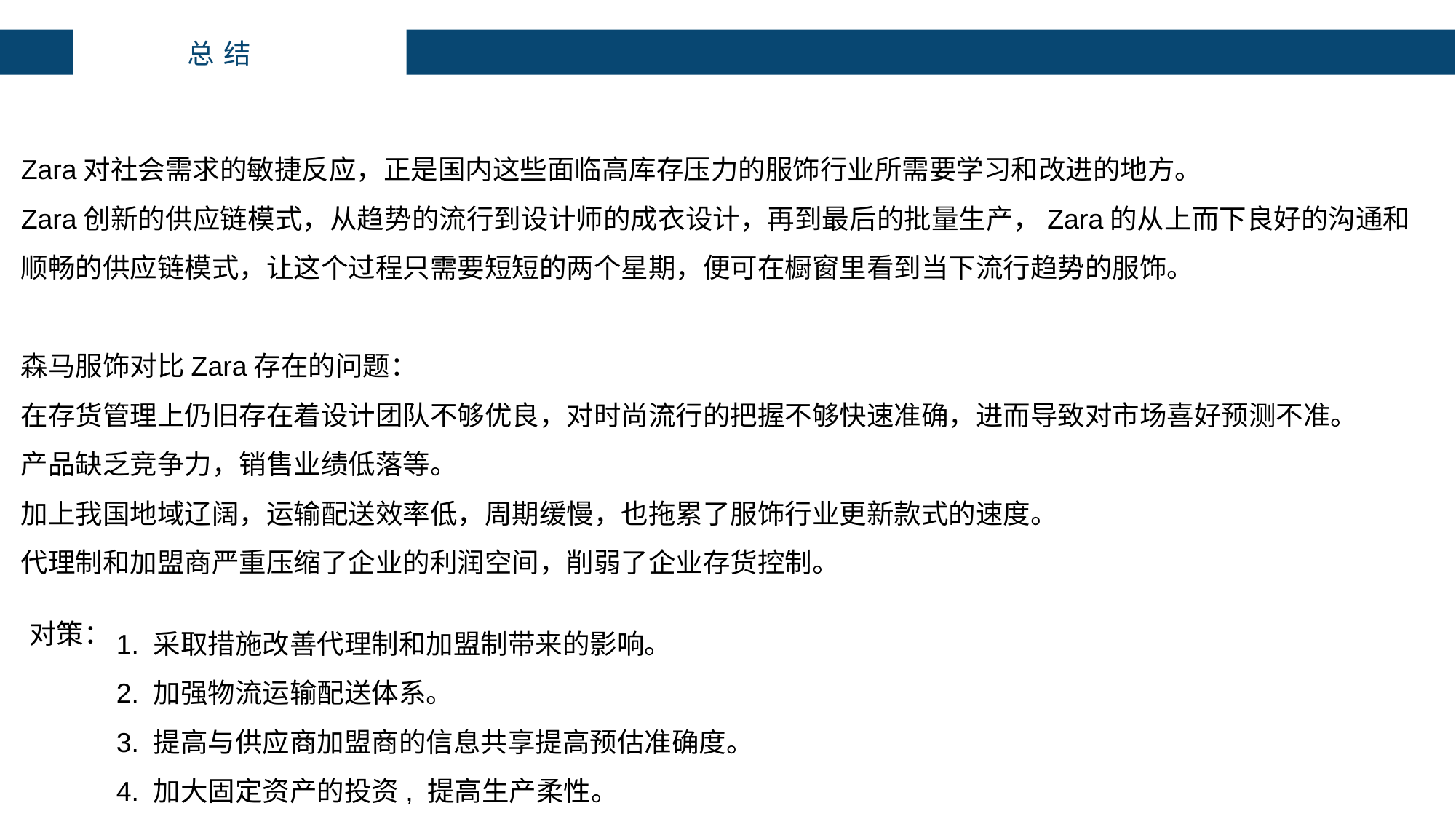

总结
Zara对社会需求的敏捷反应，正是国内这些面临高库存压力的服饰行业所需要学习和改进的地方。
Zara创新的供应链模式，从趋势的流行到设计师的成衣设计，再到最后的批量生产，Zara的从上而下良好的沟通和顺畅的供应链模式，让这个过程只需要短短的两个星期，便可在橱窗里看到当下流行趋势的服饰。

森马服饰对比Zara存在的问题：
在存货管理上仍旧存在着设计团队不够优良，对时尚流行的把握不够快速准确，进而导致对市场喜好预测不准。
产品缺乏竞争力，销售业绩低落等。
加上我国地域辽阔，运输配送效率低，周期缓慢，也拖累了服饰行业更新款式的速度。
代理制和加盟商严重压缩了企业的利润空间，削弱了企业存货控制。
1. 采取措施改善代理制和加盟制带来的影响。
2. 加强物流运输配送体系。
3. 提高与供应商加盟商的信息共享提高预估准确度。
4. 加大固定资产的投资, 提高生产柔性。
对策：